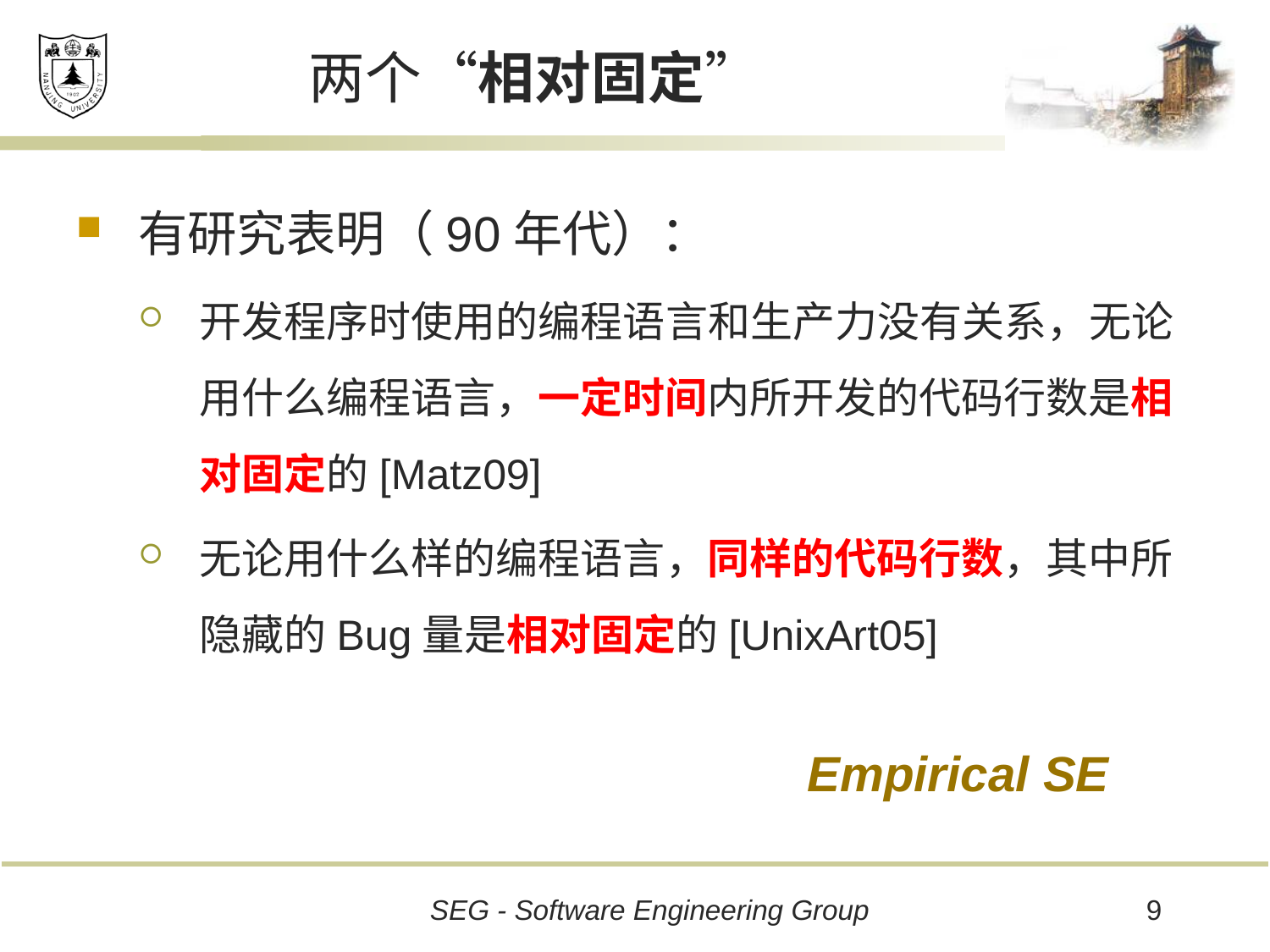

# 两个“相对固定”
有研究表明（90年代）：
开发程序时使用的编程语言和生产力没有关系，无论用什么编程语言，一定时间内所开发的代码行数是相对固定的[Matz09]
无论用什么样的编程语言，同样的代码行数，其中所隐藏的Bug量是相对固定的[UnixArt05]

Empirical SE
9
SEG - Software Engineering Group